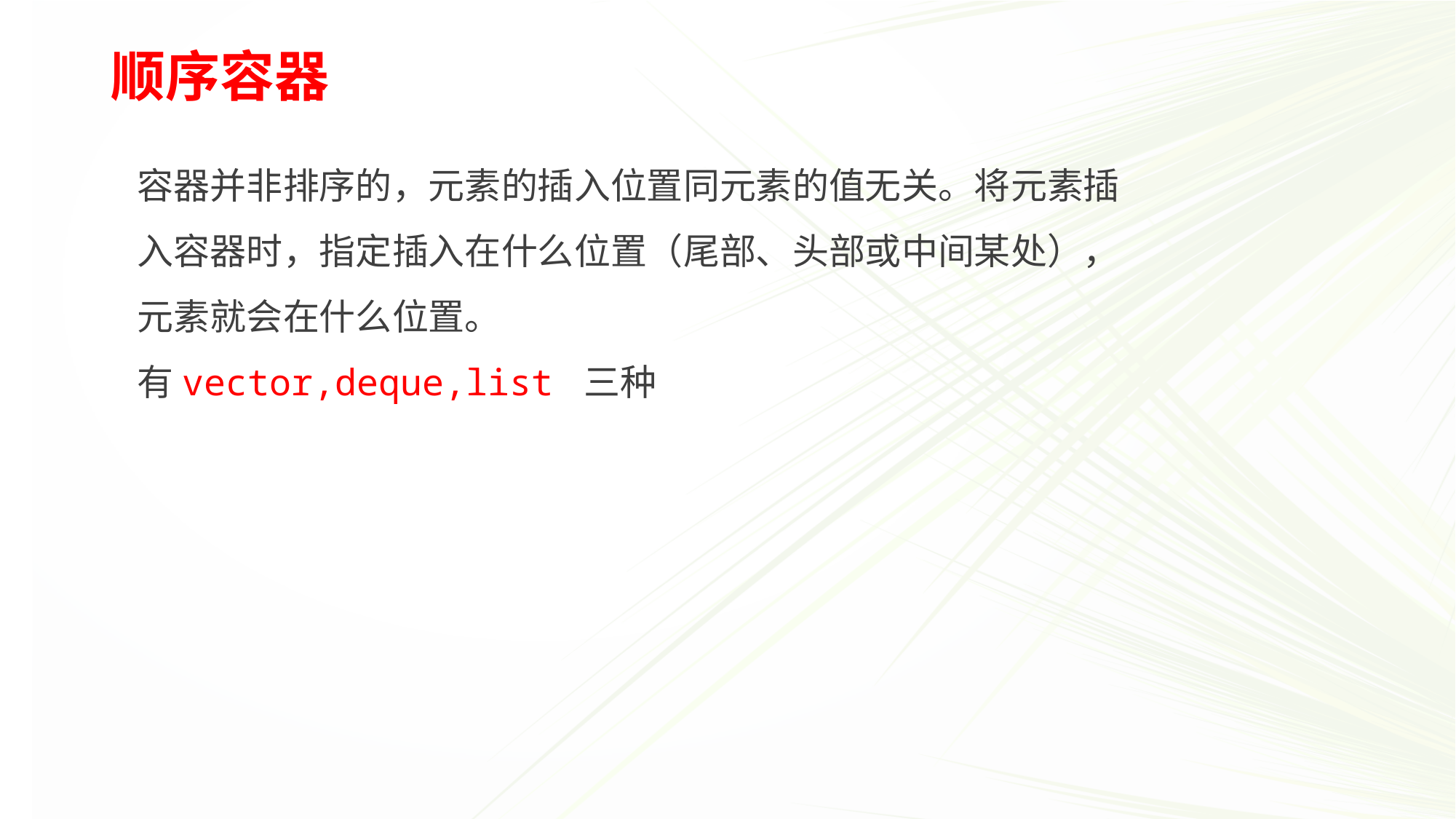

# 顺序容器
容器并非排序的，元素的插入位置同元素的值无关。将元素插入容器时，指定插入在什么位置（尾部、头部或中间某处），元素就会在什么位置。
有vector,deque,list 三种